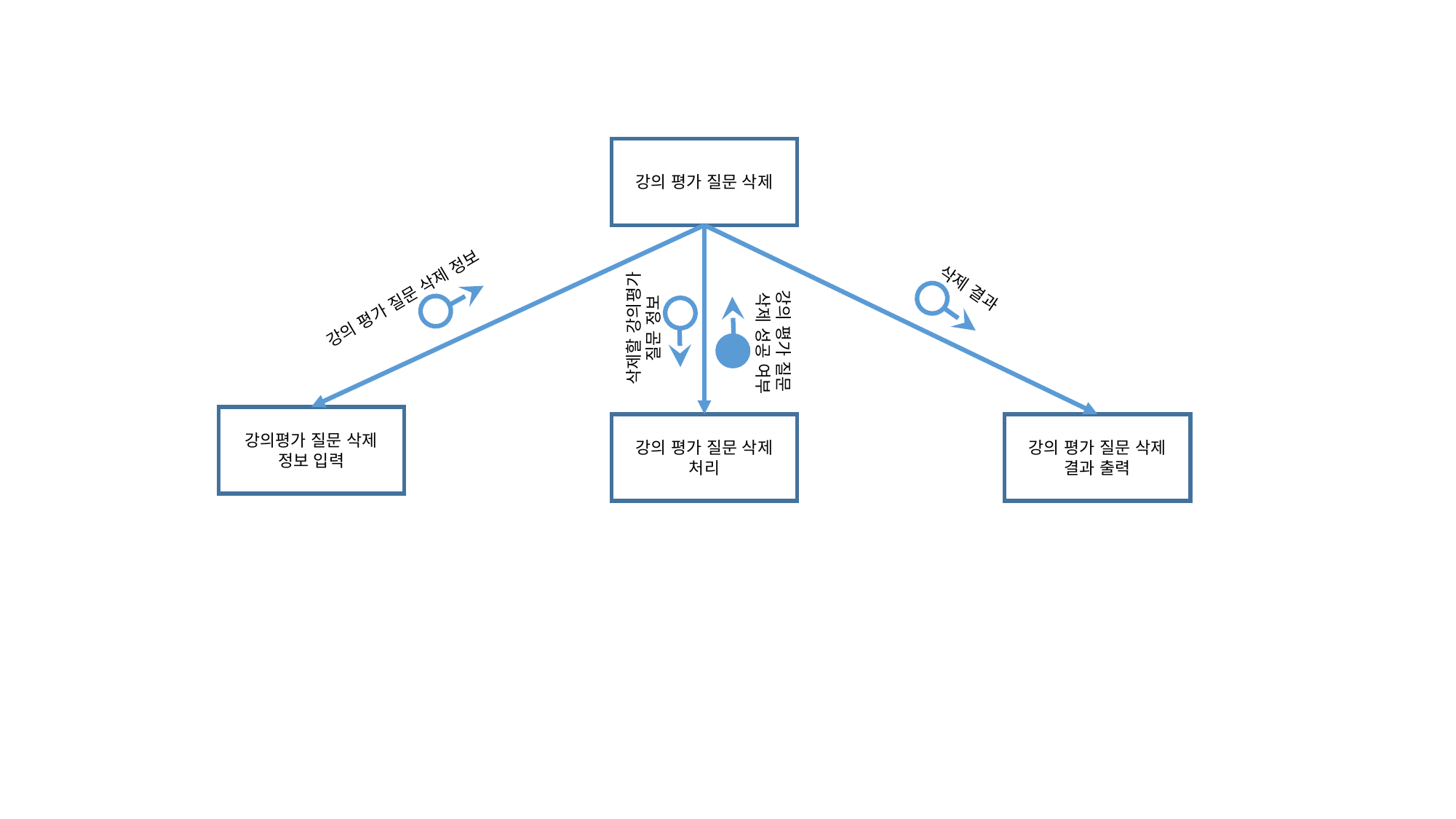

강의 평가 질문 삭제
강의 평가 질문 삭제 정보
삭제 결과

삭제할 강의평가
질문 정보

강의 평가 질문
삭제 성공 여부
강의평가 질문 삭제 정보 입력
강의 평가 질문 삭제 결과 출력
강의 평가 질문 삭제 처리